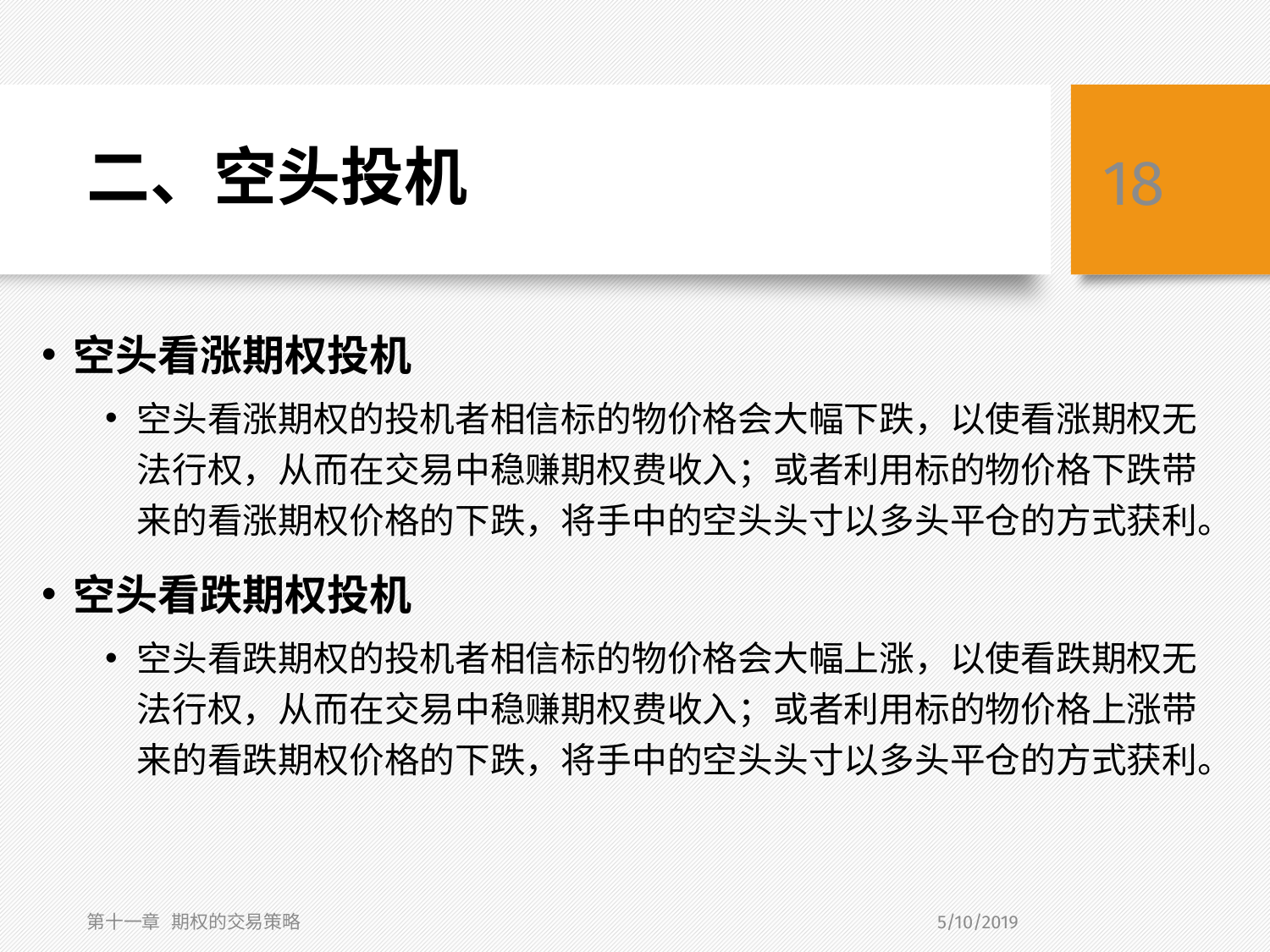

# 二、空头投机
18
空头看涨期权投机
空头看涨期权的投机者相信标的物价格会大幅下跌，以使看涨期权无法行权，从而在交易中稳赚期权费收入；或者利用标的物价格下跌带来的看涨期权价格的下跌，将手中的空头头寸以多头平仓的方式获利。
空头看跌期权投机
空头看跌期权的投机者相信标的物价格会大幅上涨，以使看跌期权无法行权，从而在交易中稳赚期权费收入；或者利用标的物价格上涨带来的看跌期权价格的下跌，将手中的空头头寸以多头平仓的方式获利。
5/10/2019
第十一章  期权的交易策略